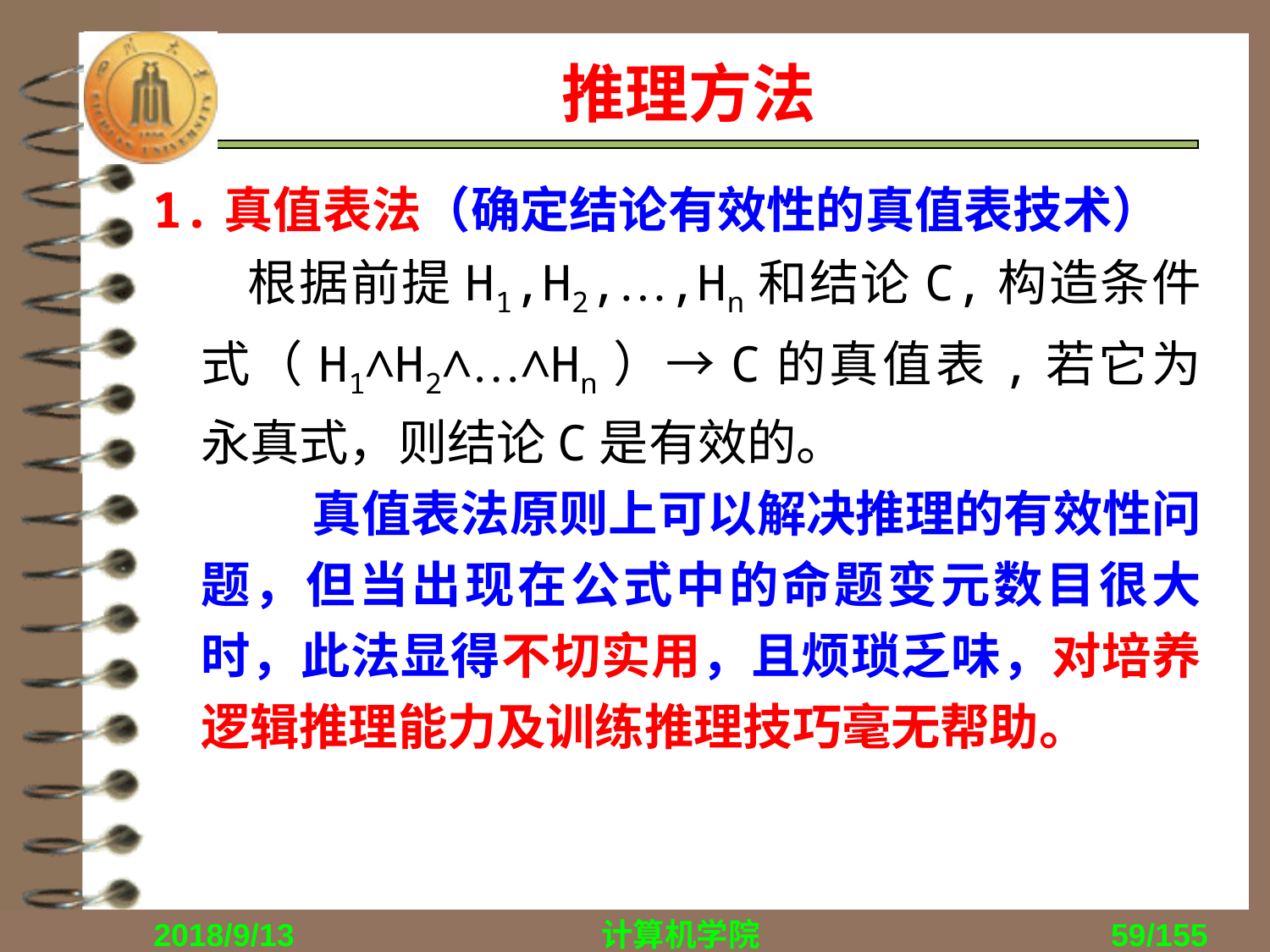

# 推理方法
1.真值表法（确定结论有效性的真值表技术）
      根据前提H1,H2,…,Hn和结论C,构造条件式（H1∧H2∧…∧Hn）→C的真值表,若它为永真式，则结论C是有效的。
             真值表法原则上可以解决推理的有效性问题，但当出现在公式中的命题变元数目很大时，此法显得不切实用，且烦琐乏味，对培养逻辑推理能力及训练推理技巧毫无帮助。
2018/9/13
计算机学院
59/155